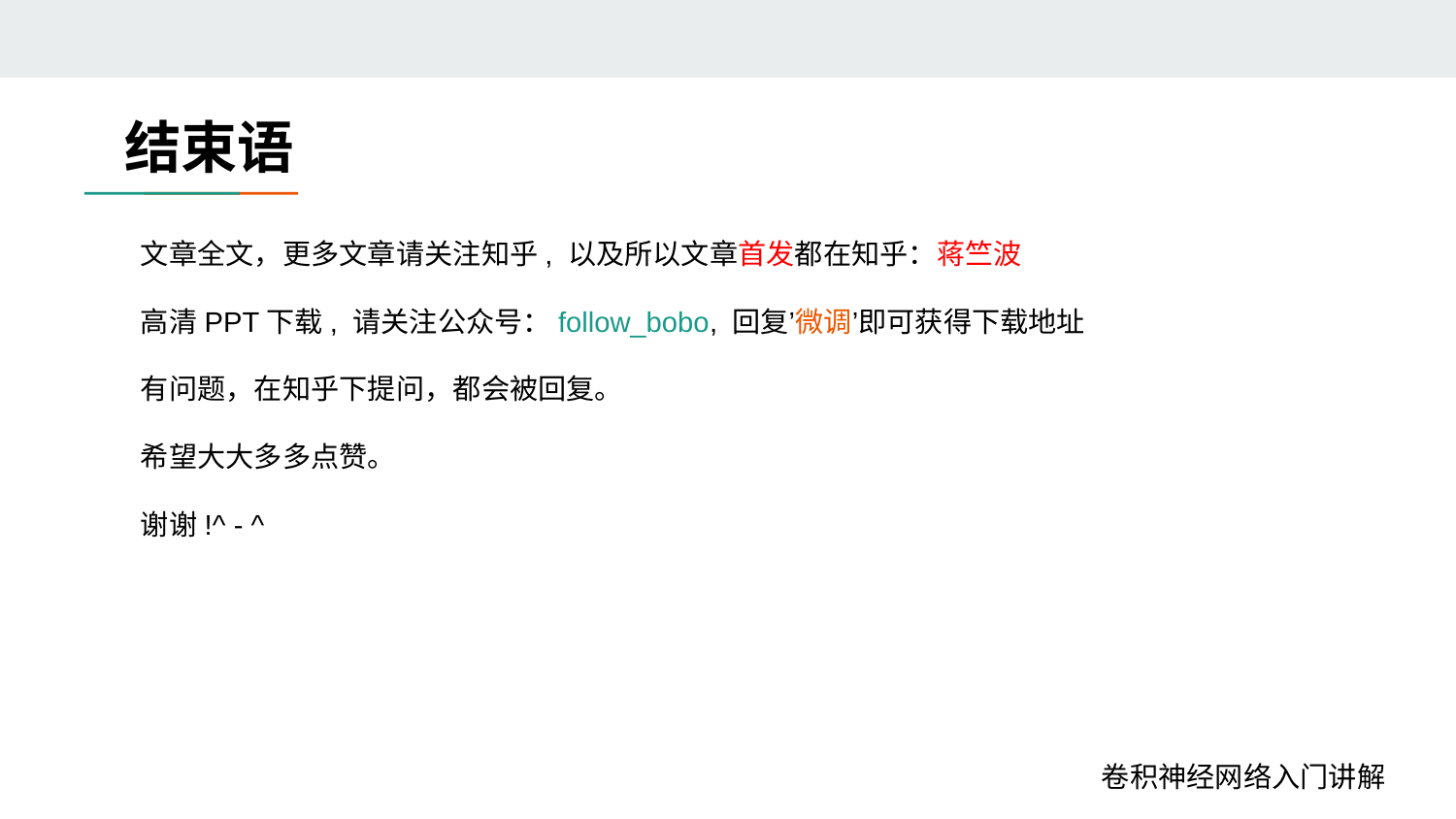

结束语
文章全文，更多文章请关注知乎, 以及所以文章首发都在知乎：蒋竺波

高清PPT下载, 请关注公众号：follow_bobo, 回复’微调’即可获得下载地址

有问题，在知乎下提问，都会被回复。

希望大大多多点赞。

谢谢!^ - ^

卷积神经网络入门讲解